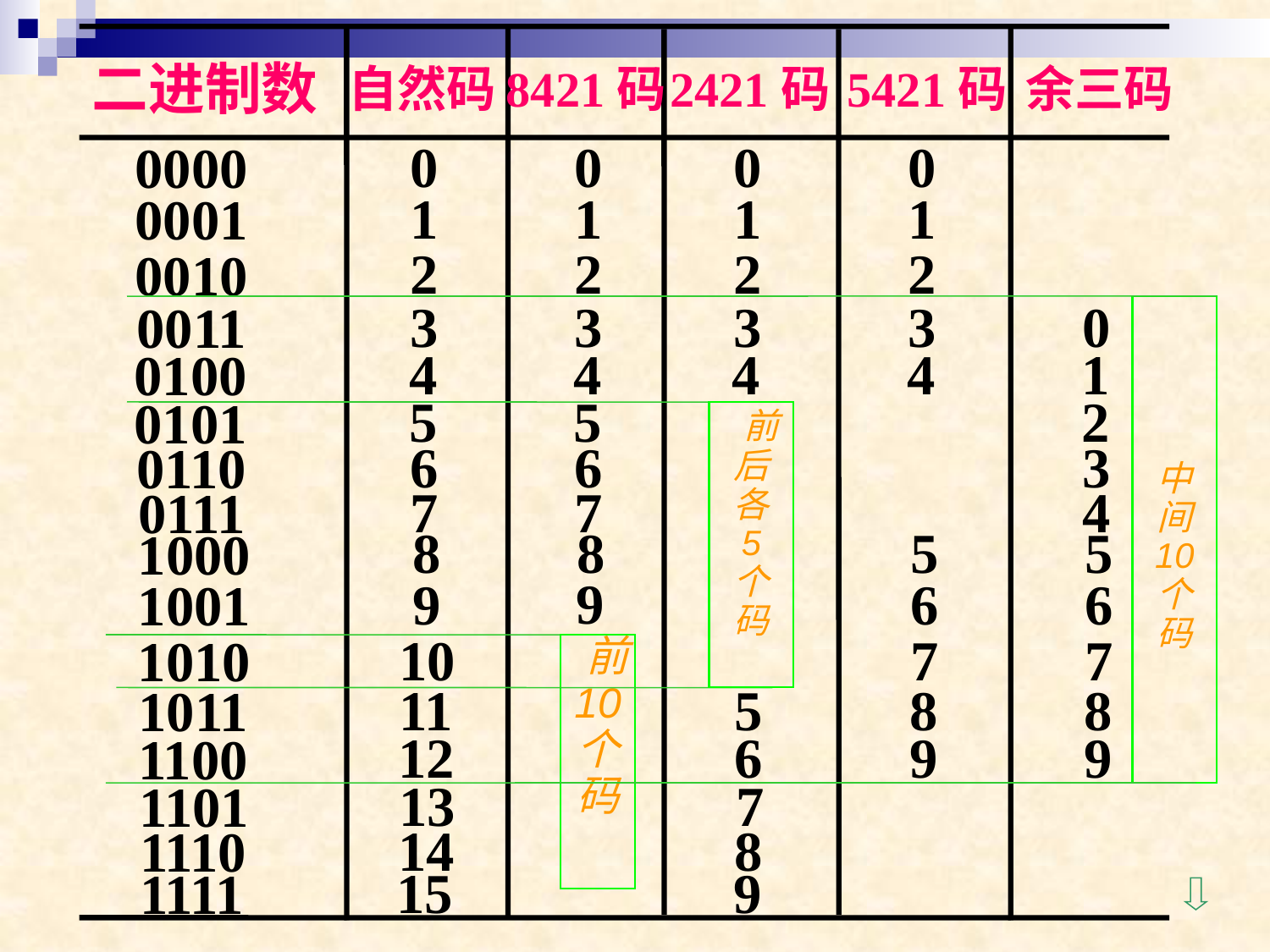

二进制数
自然码
8421码
2421码
5421码
余三码
0
1
2
3
4
5
6
7
8
9
10
11
12
13
14
15
0
1
2
3
4
5
6
7
8

9
0
1
2
3
4

5
6
7
8
9
0
1
2
3
4

5
6
7
8
9

0
1
2
3
4
5
6
7
8
9

0000
0001
0010
0011
0100
0101
0110
0111
1000
1001
1010
1011
1100
1101
1110
1111

中
间
10
个
码

 前
后
各
5
个
码

 前
10
个
码